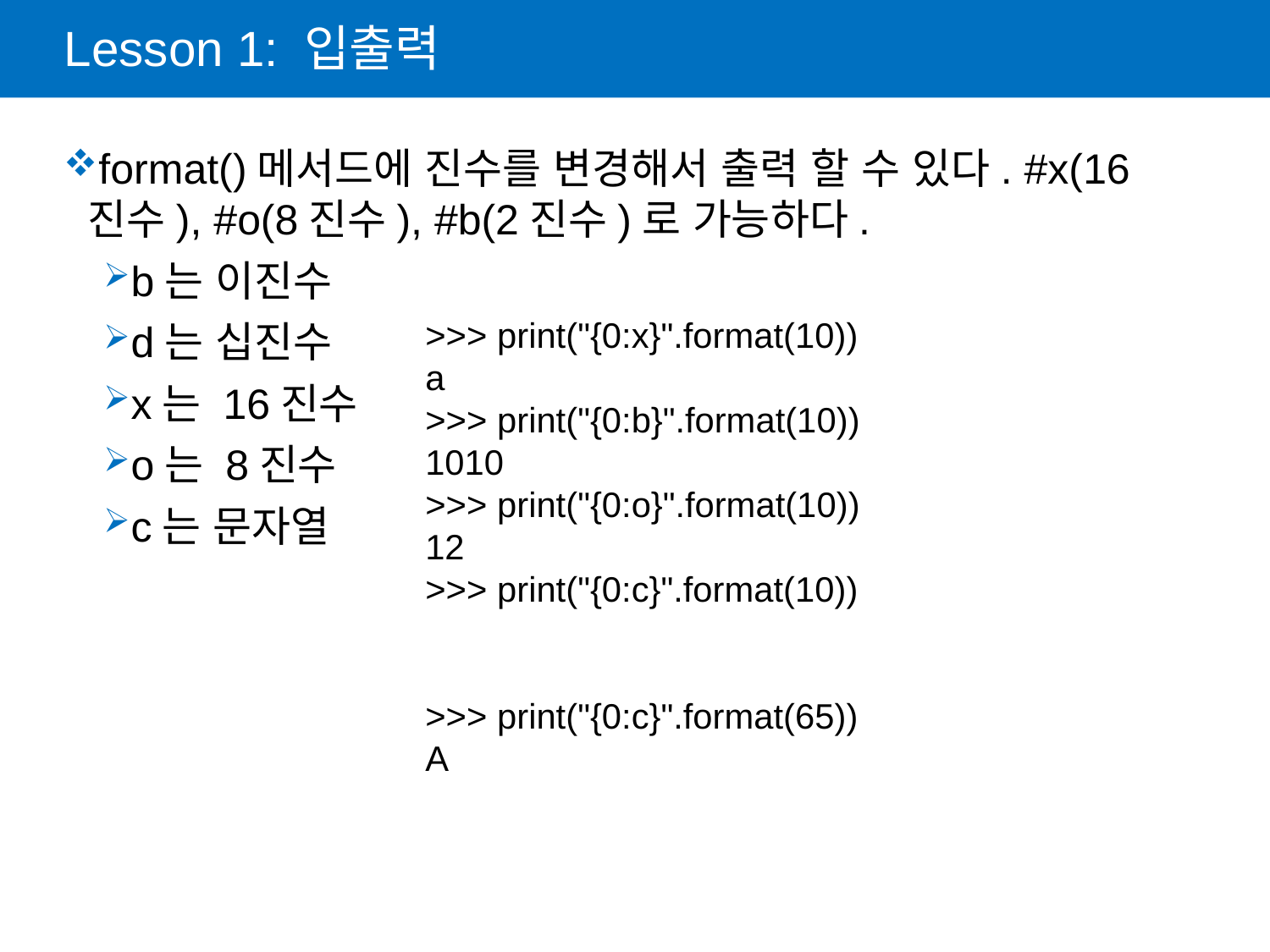

# Lesson 1: 입출력
format()메서드에 진수를 변경해서 출력 할 수 있다. #x(16진수), #o(8진수), #b(2진수)로 가능하다.
b는 이진수
d는 십진수
x는 16진수
o는 8진수
c는 문자열
>>> print("{0:x}".format(10))
a
>>> print("{0:b}".format(10))
1010
>>> print("{0:o}".format(10))
12
>>> print("{0:c}".format(10))

>>> print("{0:c}".format(65))
A